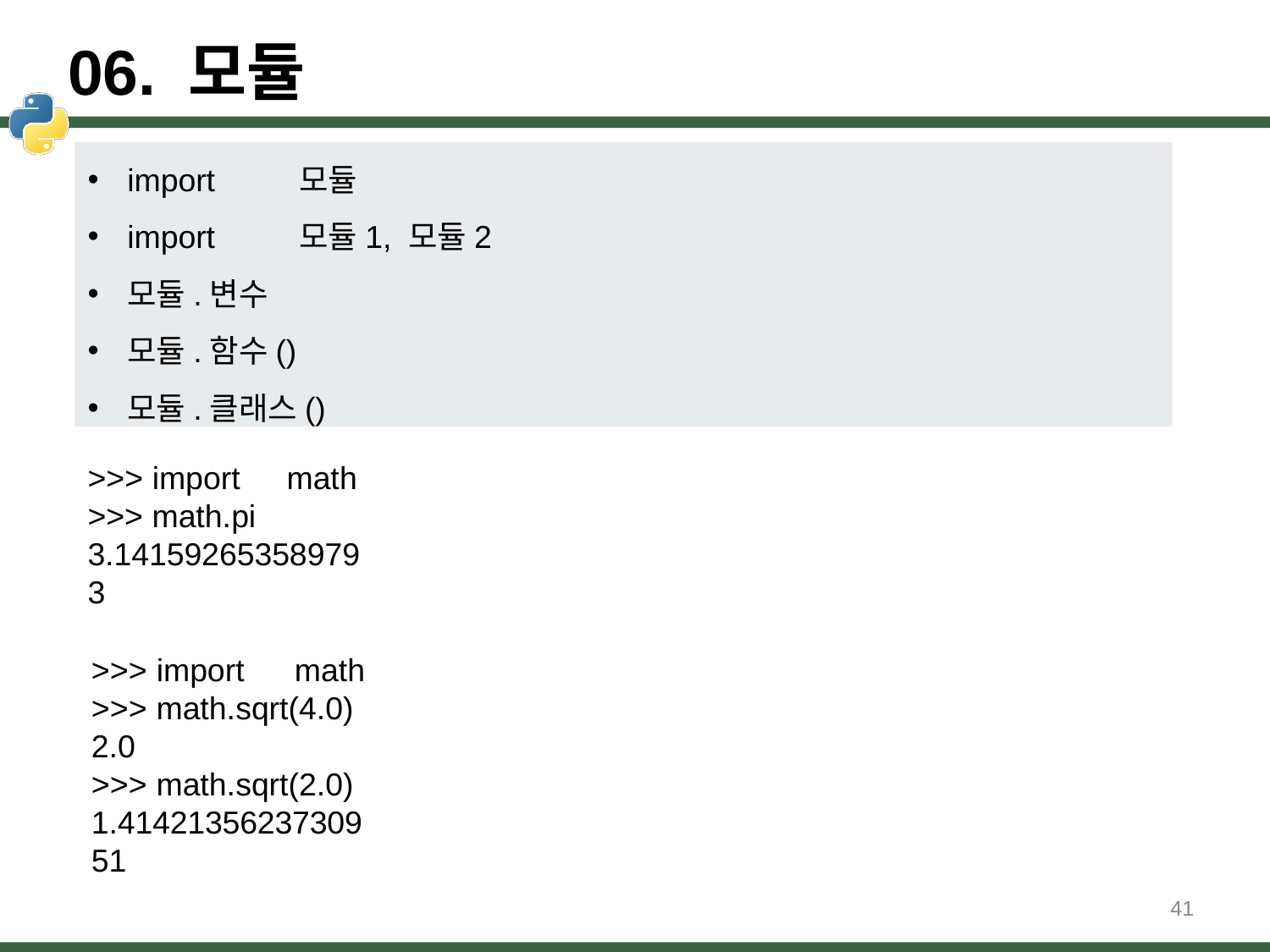

# 06. 모듈

import	모듈
import	모듈1, 모듈2
모듈.변수
모듈.함수()
모듈.클래스()
>>> import	math
>>> math.pi  3.141592653589793

>>> import	math
>>> math.sqrt(4.0)  2.0
>>> math.sqrt(2.0)
1.4142135623730951
41